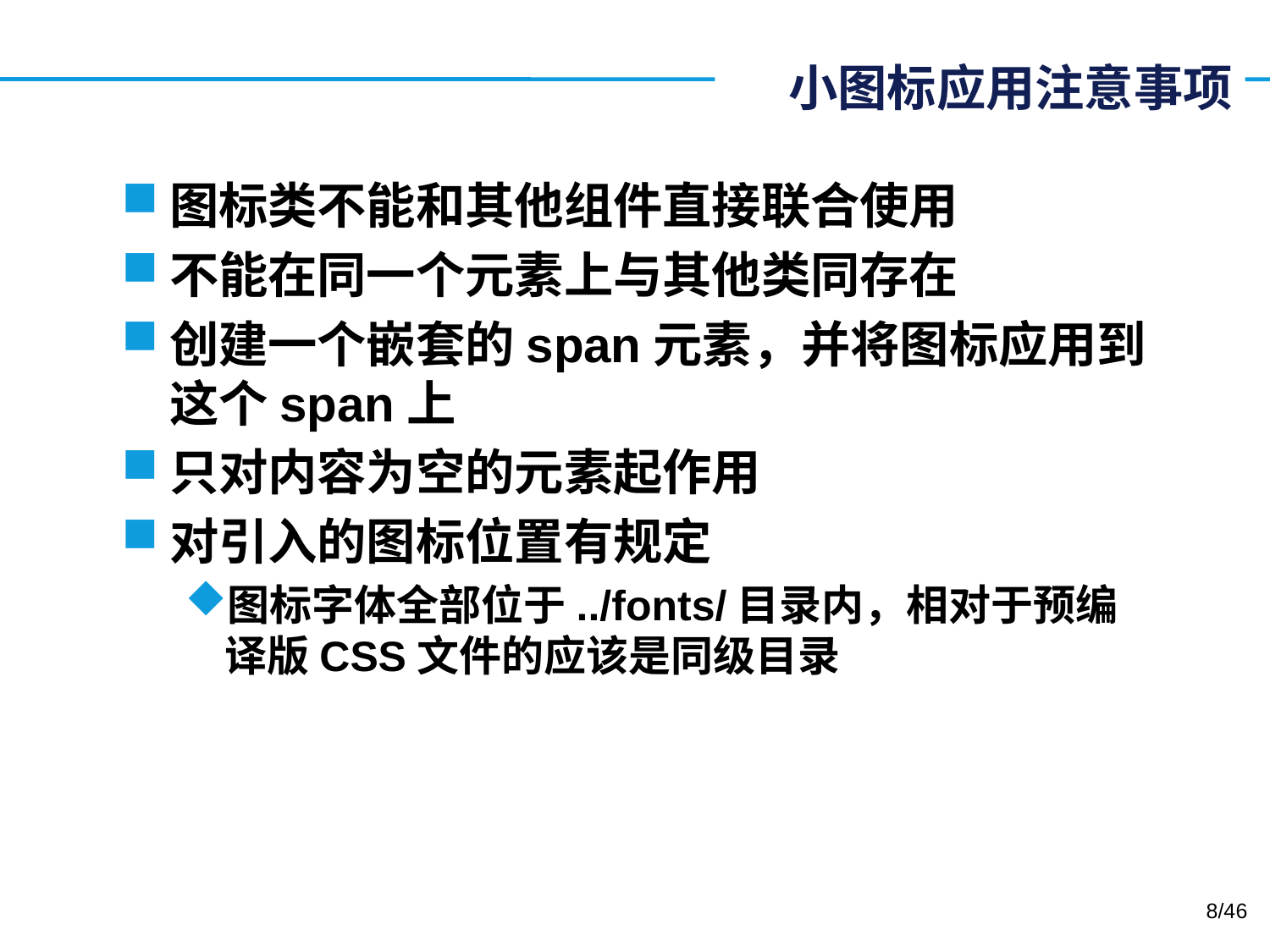

# 小图标应用注意事项
图标类不能和其他组件直接联合使用
不能在同一个元素上与其他类同存在
创建一个嵌套的span元素，并将图标应用到这个span上
只对内容为空的元素起作用
对引入的图标位置有规定
图标字体全部位于../fonts/目录内，相对于预编译版CSS文件的应该是同级目录
8/46